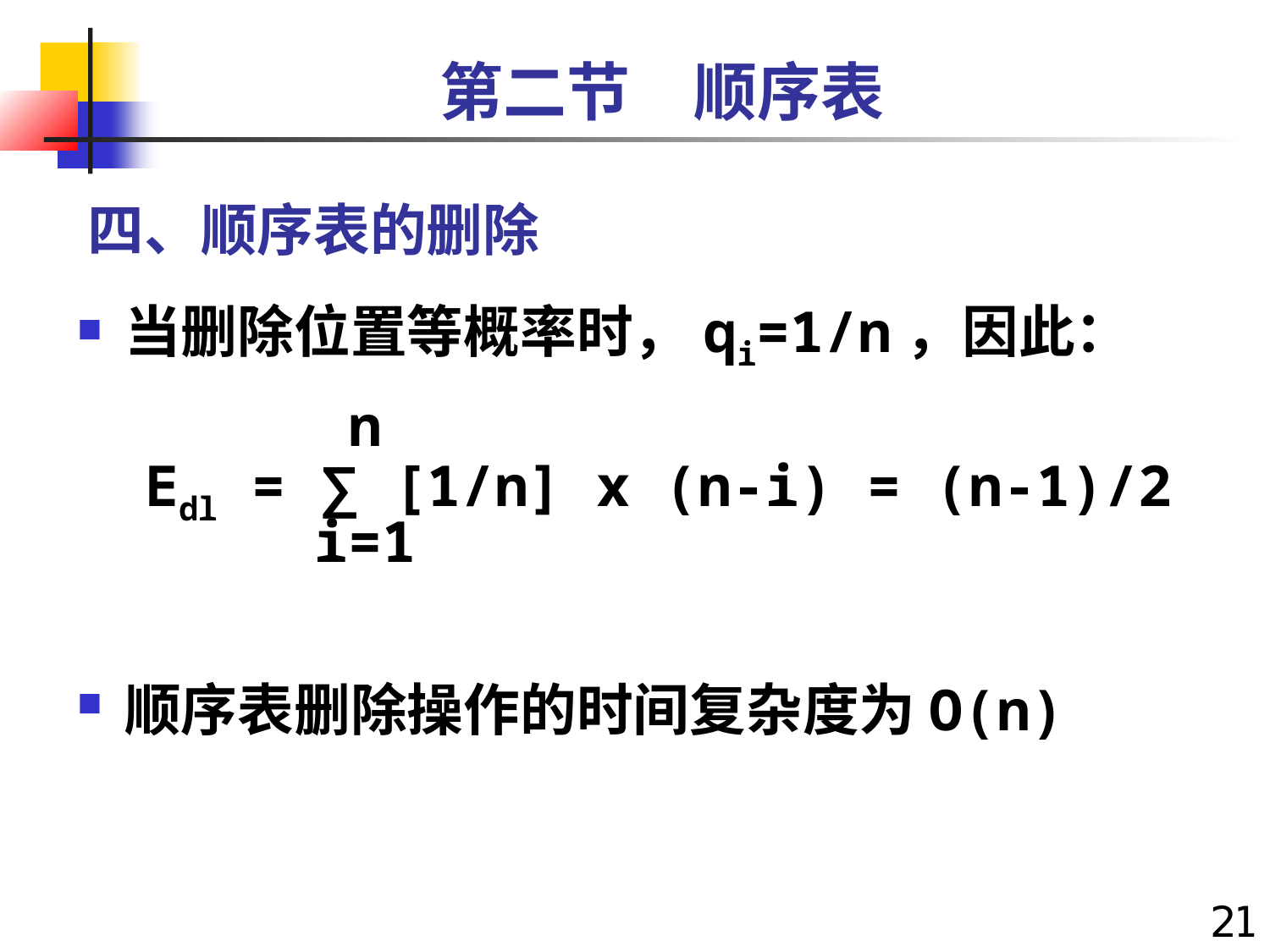

第二节　顺序表
四、顺序表的删除
当删除位置等概率时，qi=1/n，因此：
        n
  Edl = ∑ [1/n] x (n-i) = (n-1)/2
       i=1

顺序表删除操作的时间复杂度为O(n)
21